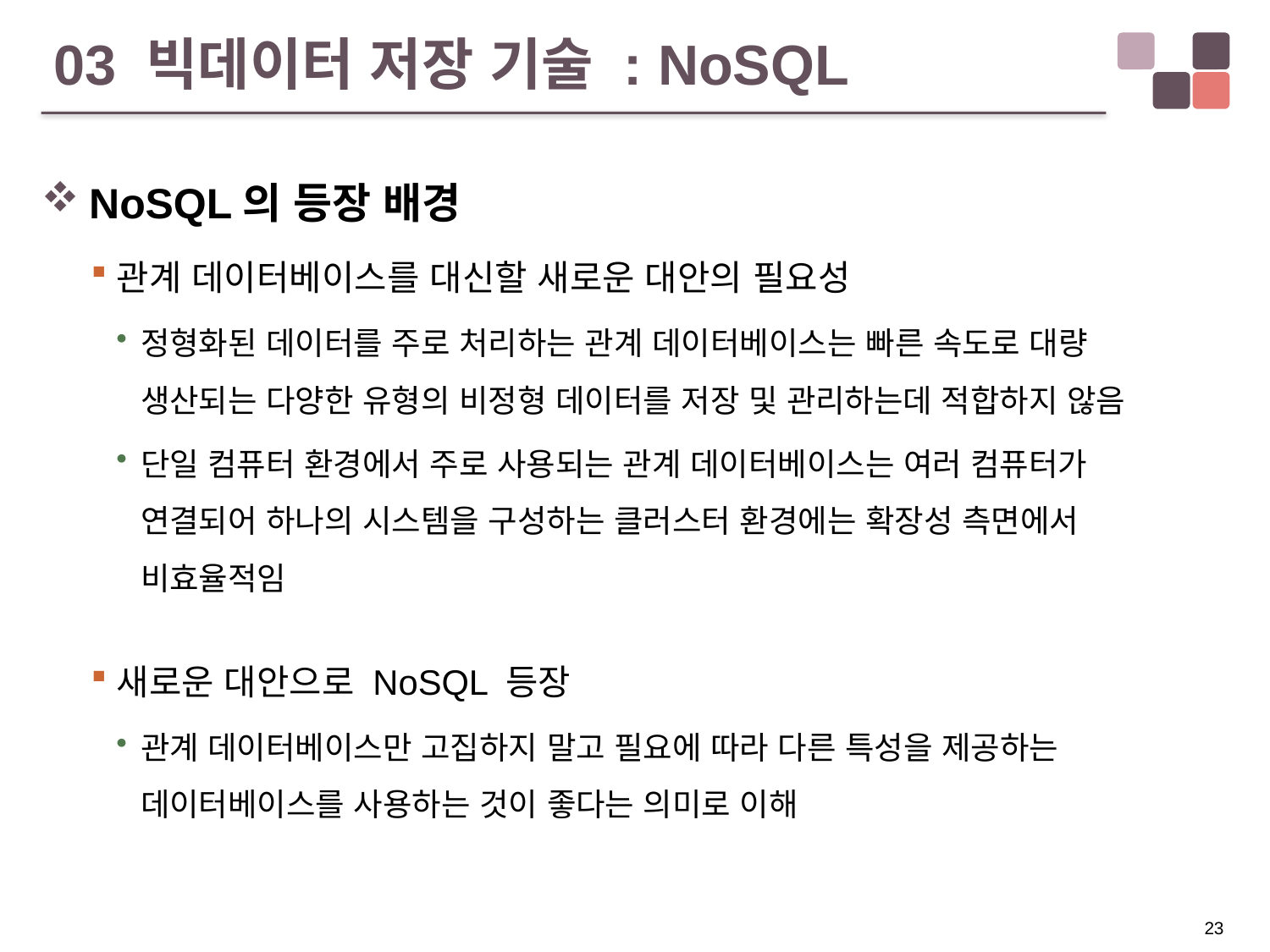

# 03 빅데이터 저장 기술 : NoSQL
NoSQL의 등장 배경
관계 데이터베이스를 대신할 새로운 대안의 필요성
정형화된 데이터를 주로 처리하는 관계 데이터베이스는 빠른 속도로 대량
생산되는 다양한 유형의 비정형 데이터를 저장 및 관리하는데 적합하지 않음
단일 컴퓨터 환경에서 주로 사용되는 관계 데이터베이스는 여러 컴퓨터가
연결되어 하나의 시스템을 구성하는 클러스터 환경에는 확장성 측면에서
비효율적임

새로운 대안으로 NoSQL 등장
관계 데이터베이스만 고집하지 말고 필요에 따라 다른 특성을 제공하는
데이터베이스를 사용하는 것이 좋다는 의미로 이해